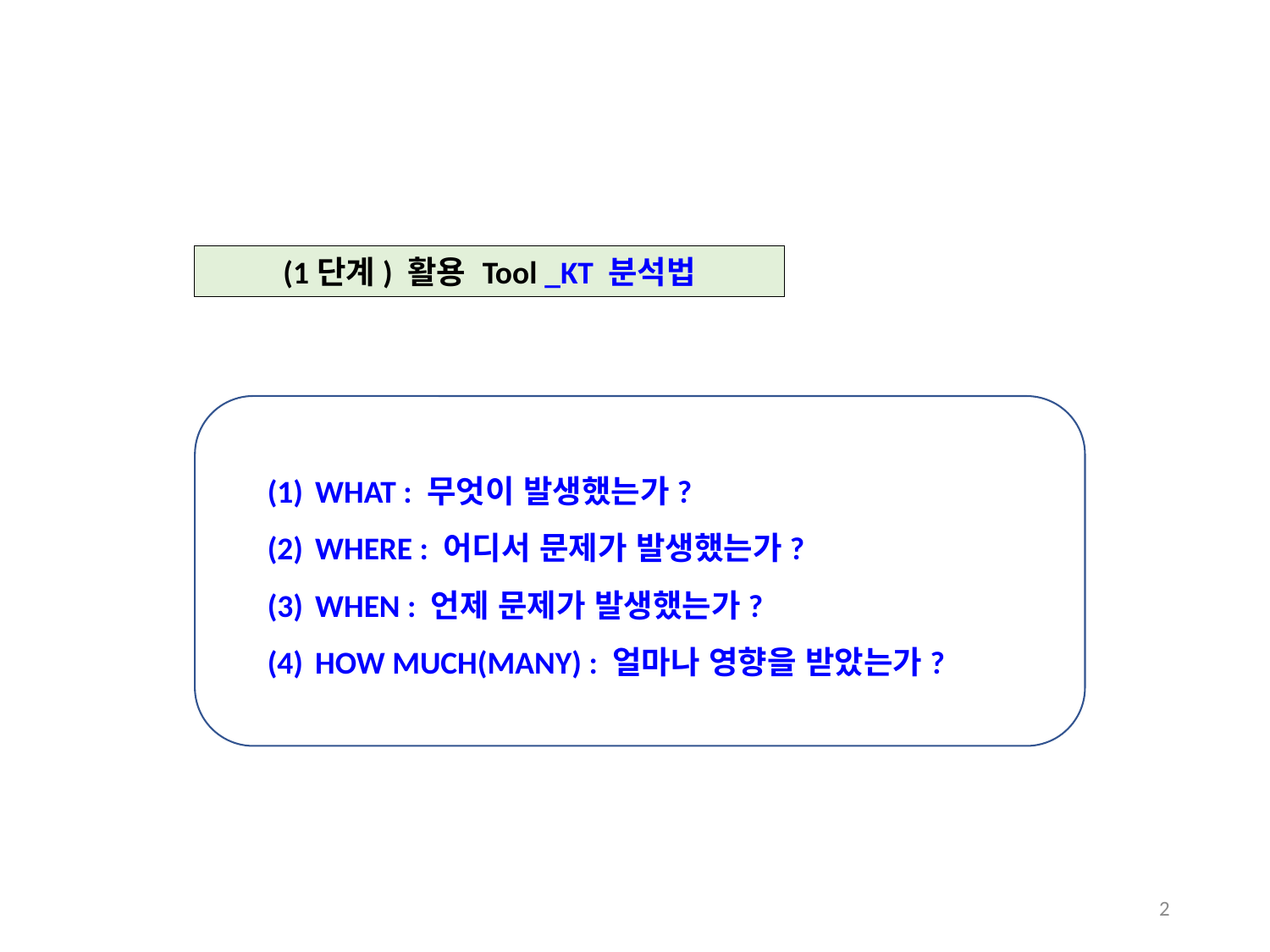

(1단계) 활용 Tool _KT 분석법

WHAT : 무엇이 발생했는가?
WHERE : 어디서 문제가 발생했는가?
WHEN : 언제 문제가 발생했는가?
HOW MUCH(MANY) : 얼마나 영향을 받았는가?
2